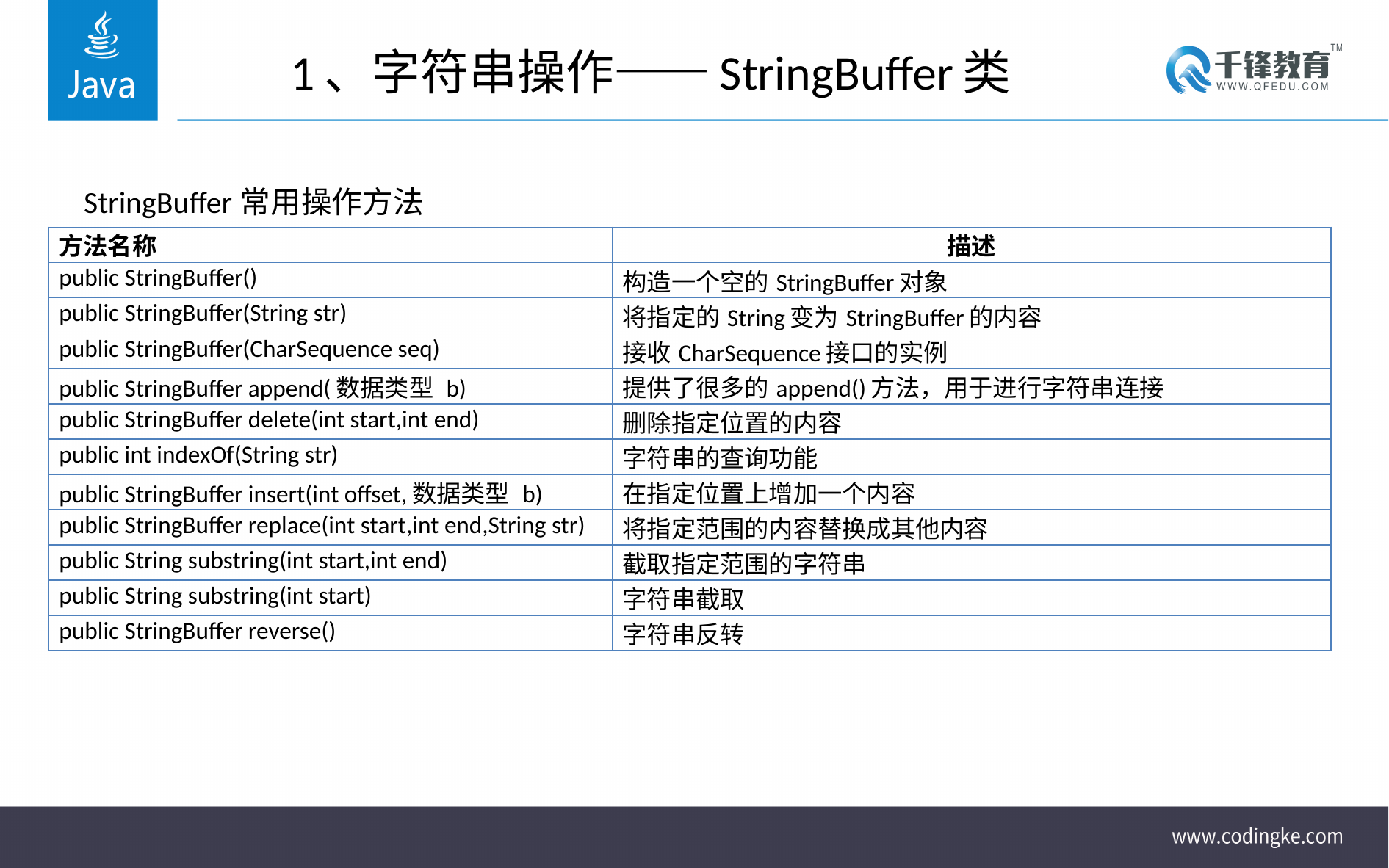

# 1、字符串操作——StringBuffer类
StringBuffer常用操作方法
| 方法名称 | 描述 |
| --- | --- |
| public StringBuffer() | 构造一个空的StringBuffer对象 |
| public StringBuffer(String str) | 将指定的String变为StringBuffer的内容 |
| public StringBuffer(CharSequence seq) | 接收CharSequence接口的实例 |
| public StringBuffer append(数据类型 b) | 提供了很多的append()方法，用于进行字符串连接 |
| public StringBuffer delete(int start,int end) | 删除指定位置的内容 |
| public int indexOf(String str) | 字符串的查询功能 |
| public StringBuffer insert(int offset,数据类型 b) | 在指定位置上增加一个内容 |
| public StringBuffer replace(int start,int end,String str) | 将指定范围的内容替换成其他内容 |
| public String substring(int start,int end) | 截取指定范围的字符串 |
| public String substring(int start) | 字符串截取 |
| public StringBuffer reverse() | 字符串反转 |